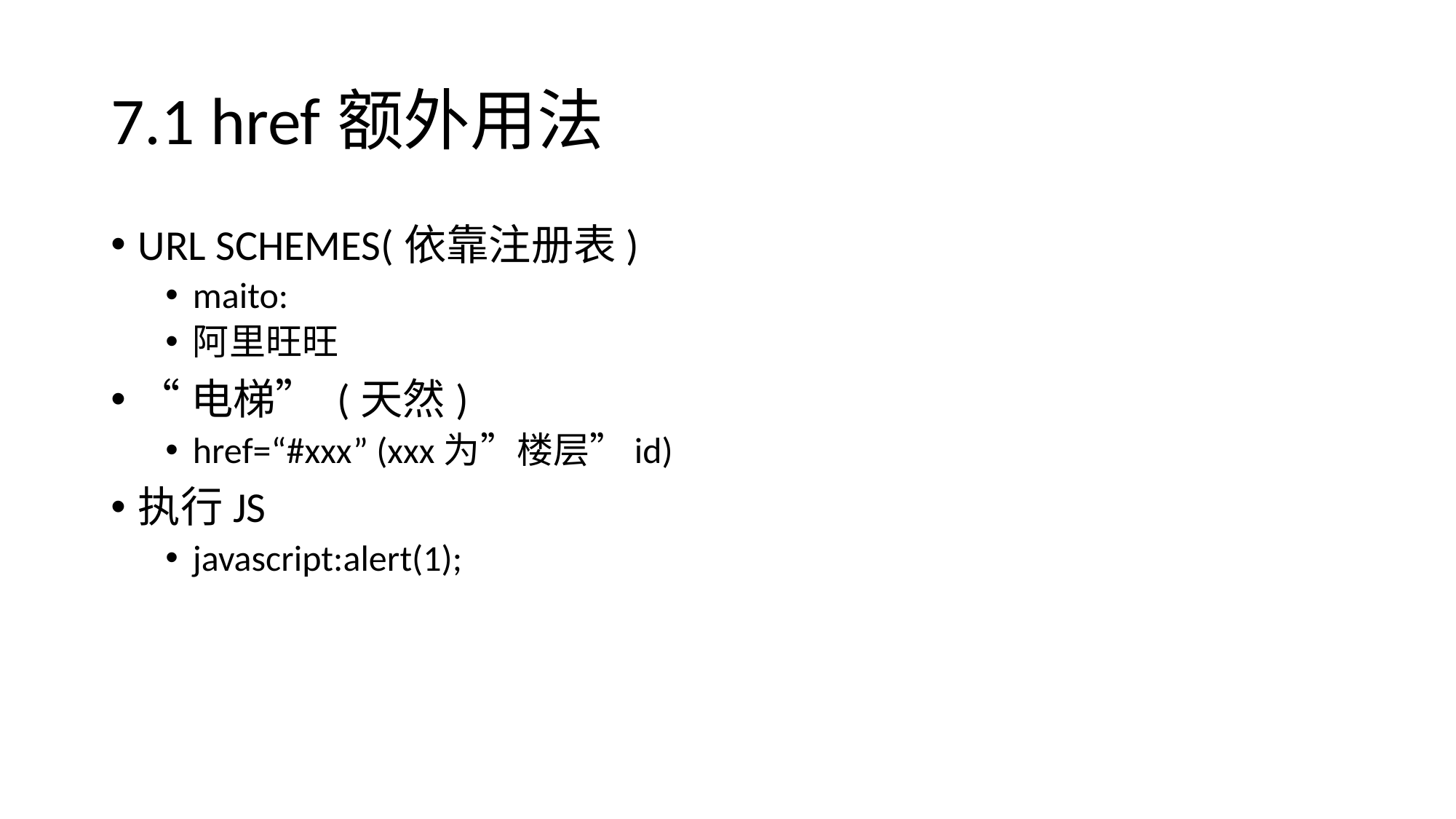

# 7.1 href额外用法
URL SCHEMES(依靠注册表)
maito:
阿里旺旺
“电梯” (天然)
href=“#xxx” (xxx为”楼层”id)
执行JS
javascript:alert(1);